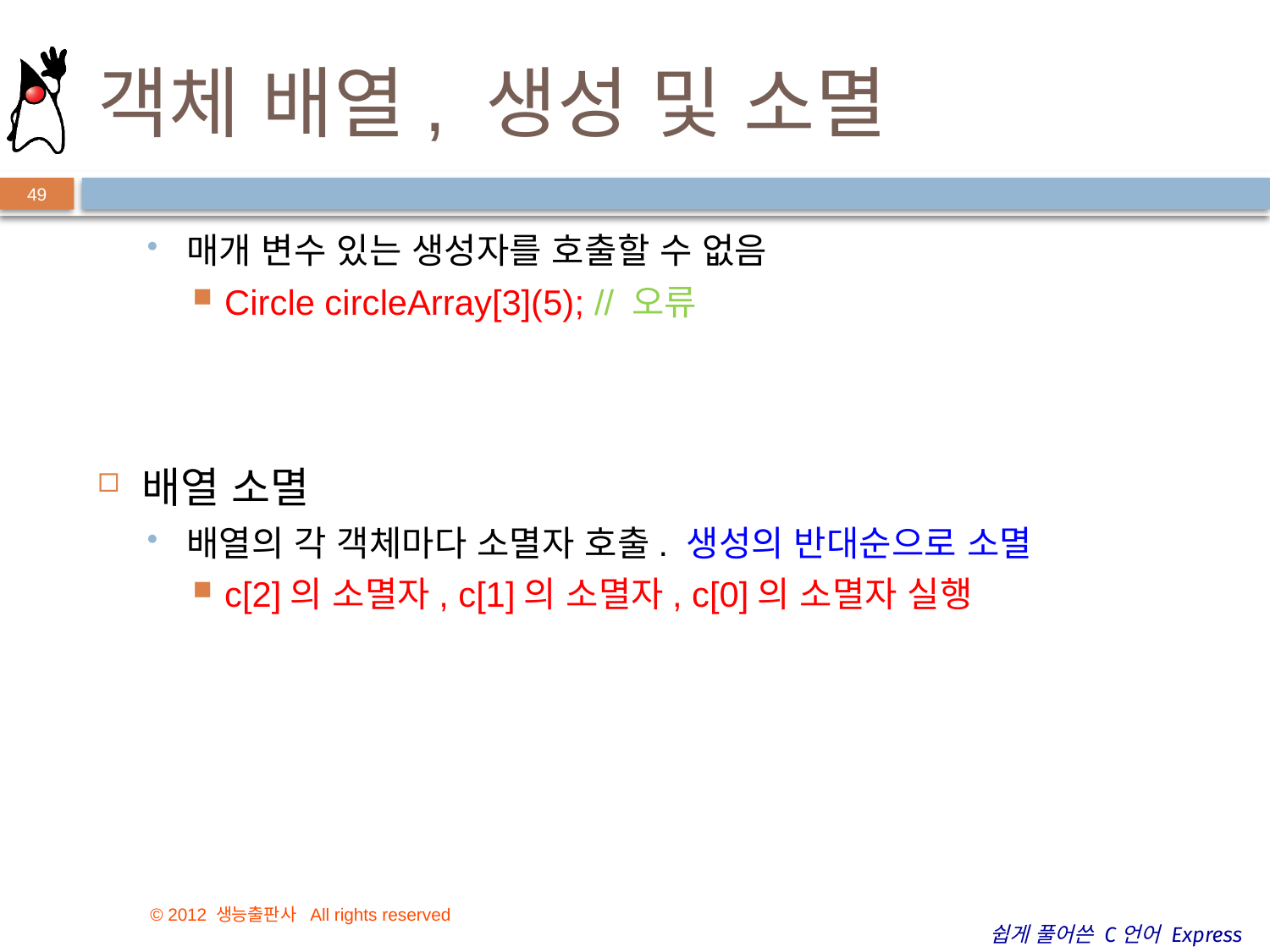

# 객체 배열, 생성 및 소멸
49
매개 변수 있는 생성자를 호출할 수 없음
Circle circleArray[3](5); // 오류

배열 소멸
배열의 각 객체마다 소멸자 호출. 생성의 반대순으로 소멸
c[2]의 소멸자, c[1]의 소멸자, c[0]의 소멸자 실행